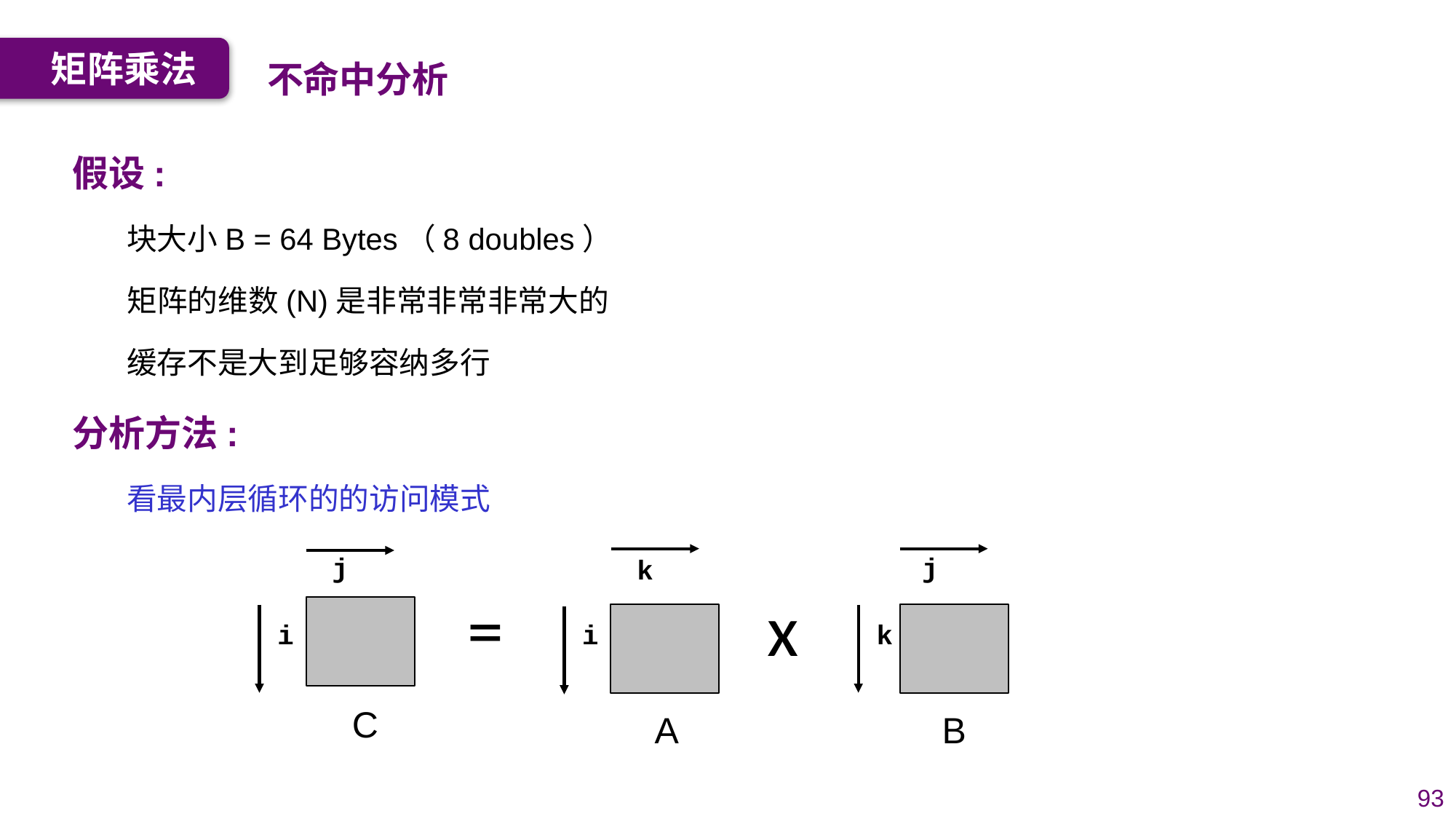

不命中分析

矩阵乘法
假设:
块大小B = 64 Bytes（8 doubles）
矩阵的维数(N)是非常非常非常大的
缓存不是大到足够容纳多行
分析方法:
看最内层循环的的访问模式

j
j
k
=
x

i
i
k

C
A
B
93